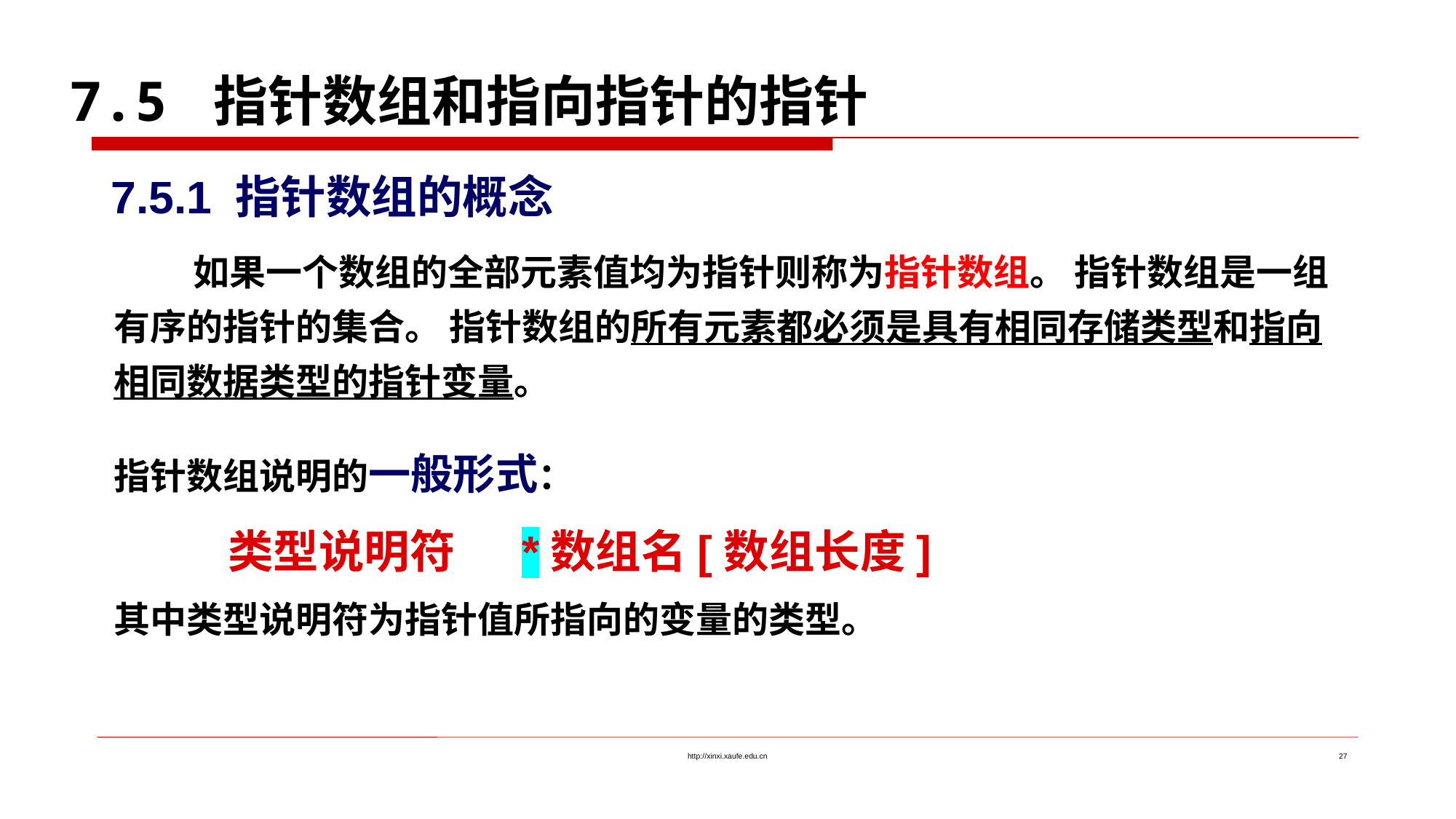

7.5 指针数组和指向指针的指针
7.5.1 指针数组的概念
如果一个数组的全部元素值均为指针则称为指针数组。 指针数组是一组有序的指针的集合。 指针数组的所有元素都必须是具有相同存储类型和指向相同数据类型的指针变量。

指针数组说明的一般形式：
    　　类型说明符 　*数组名[数组长度]
其中类型说明符为指针值所指向的变量的类型。
http://xinxi.xaufe.edu.cn
27